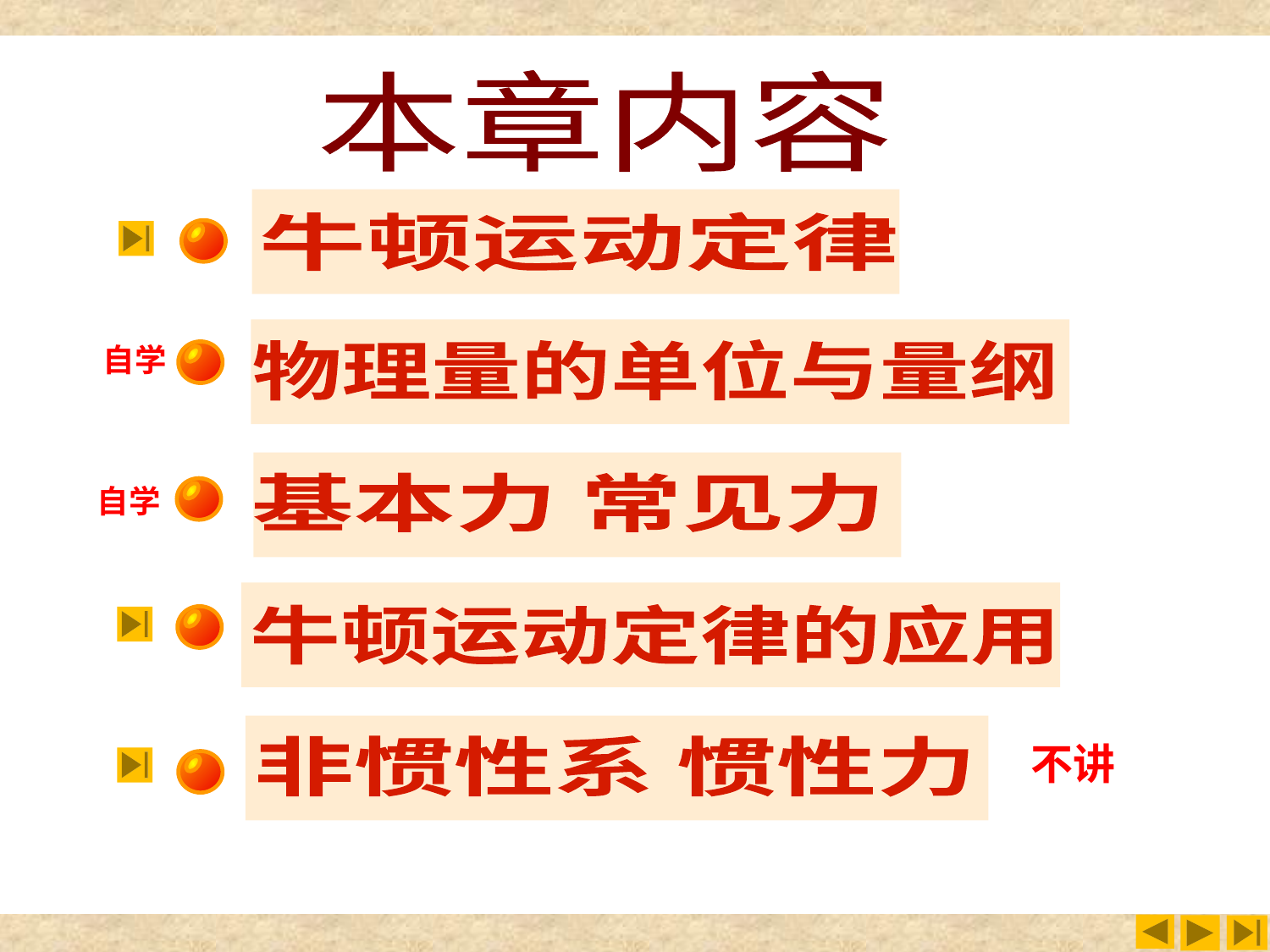

本章内容
本章内容

牛顿运动定律

自学
物理量的单位与量纲

基本力 常见力
自学

牛顿运动定律的应用

不讲
非惯性系 惯性力